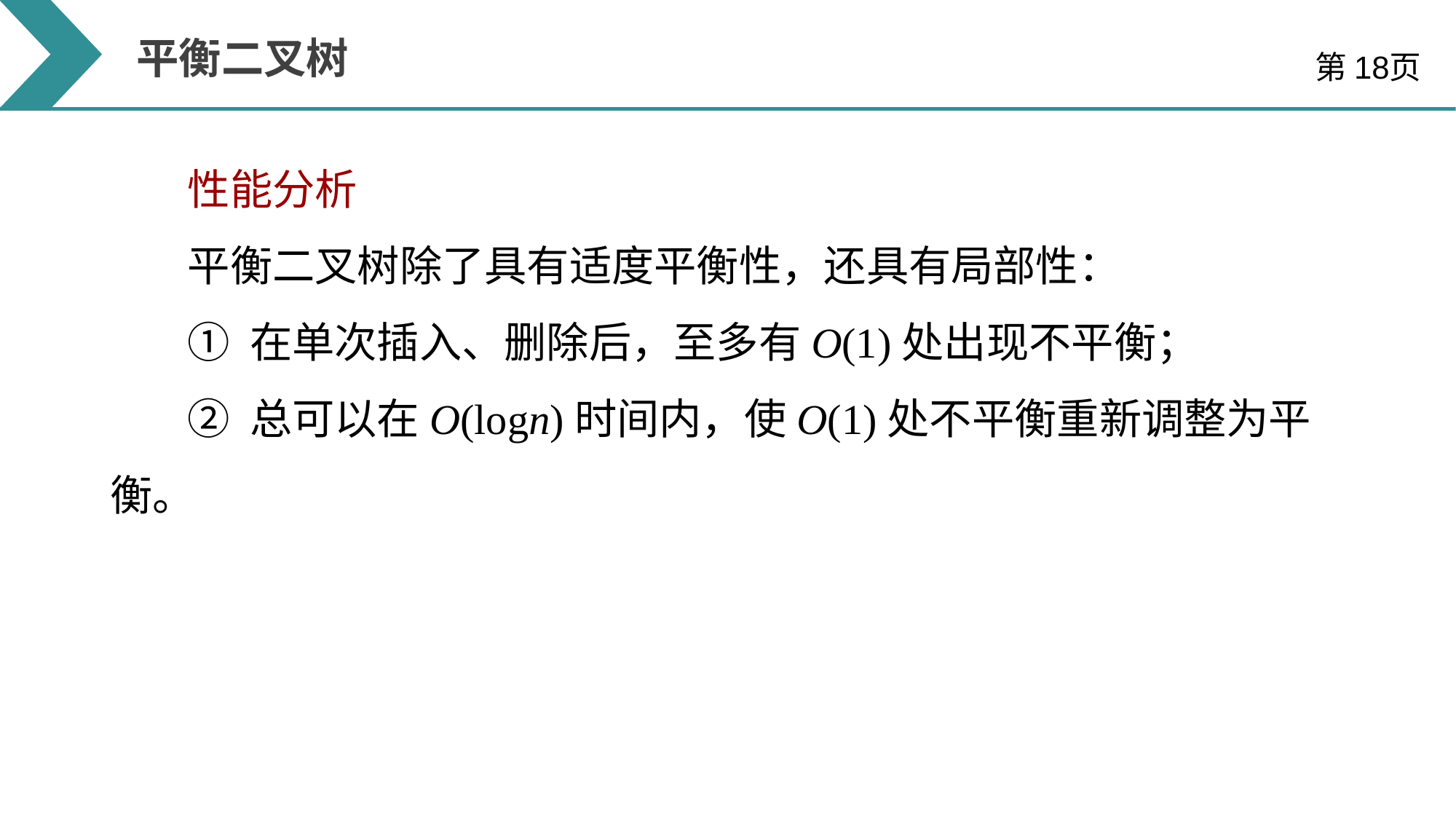

平衡二叉树
第18页
性能分析
平衡二叉树除了具有适度平衡性，还具有局部性：
① 在单次插入、删除后，至多有O(1)处出现不平衡；
② 总可以在O(logn)时间内，使O(1)处不平衡重新调整为平衡。